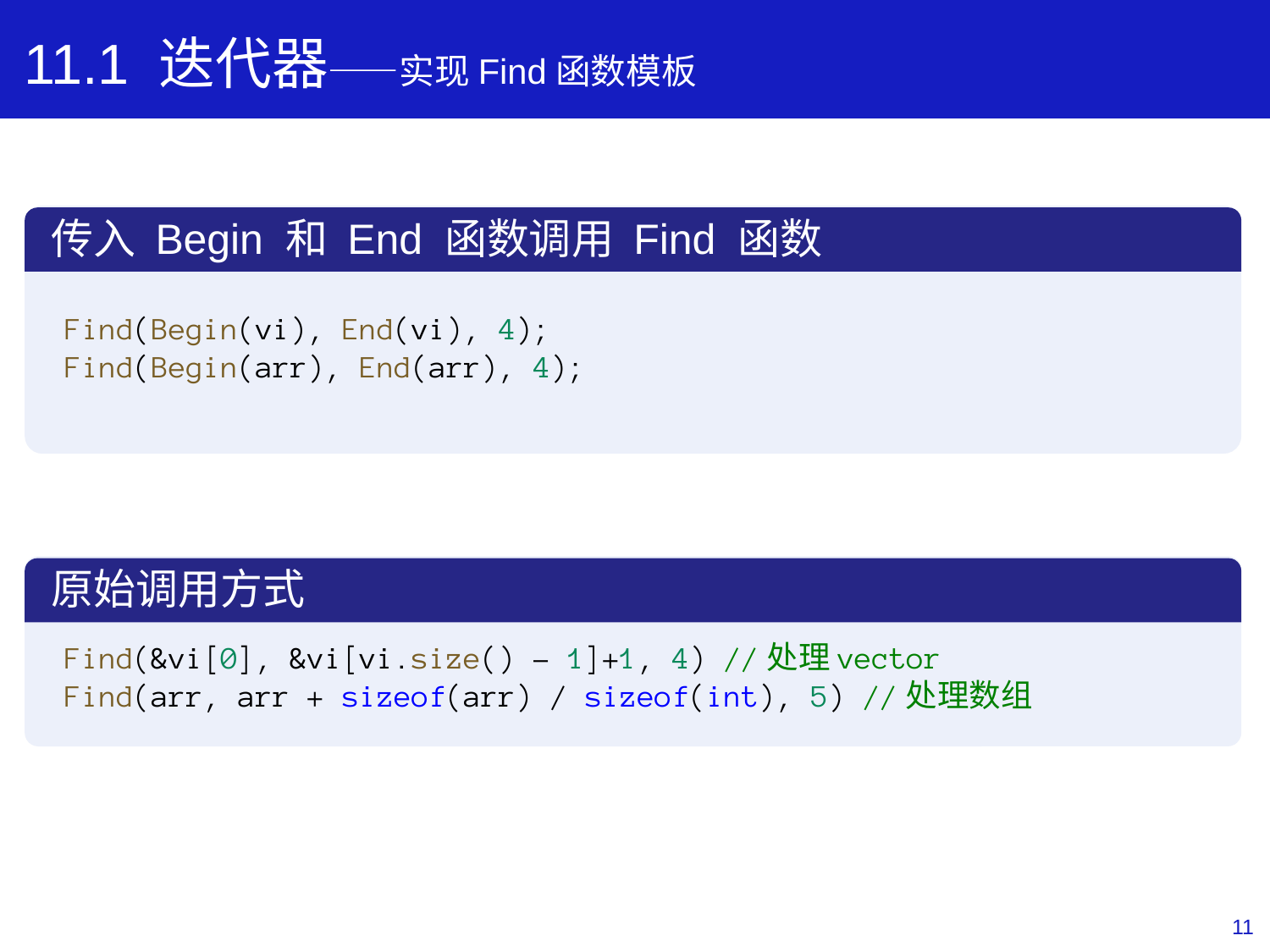

11.1 迭代器——实现Find函数模板

传入 Begin 和 End 函数调用 Find 函数
Find(Begin(vi), End(vi), 4);
Find(Begin(arr), End(arr), 4);
原始调用方式

Find(&vi[0], &vi[vi.size() - 1]+1, 4) //处理vector
Find(arr, arr + sizeof(arr) / sizeof(int), 5) //处理数组
11